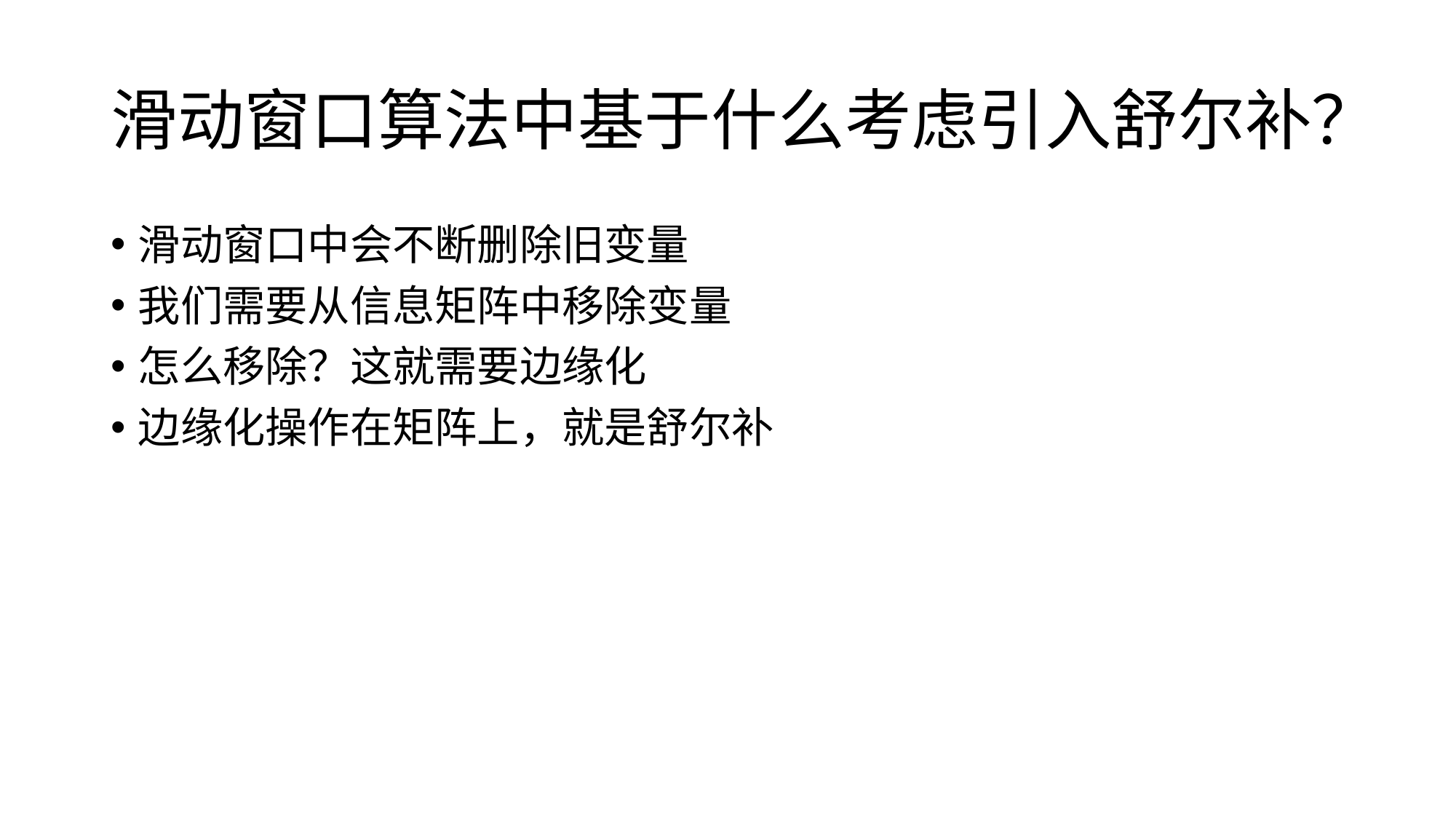

# 滑动窗口算法中基于什么考虑引入舒尔补？
滑动窗口中会不断删除旧变量
我们需要从信息矩阵中移除变量
怎么移除？这就需要边缘化
边缘化操作在矩阵上，就是舒尔补